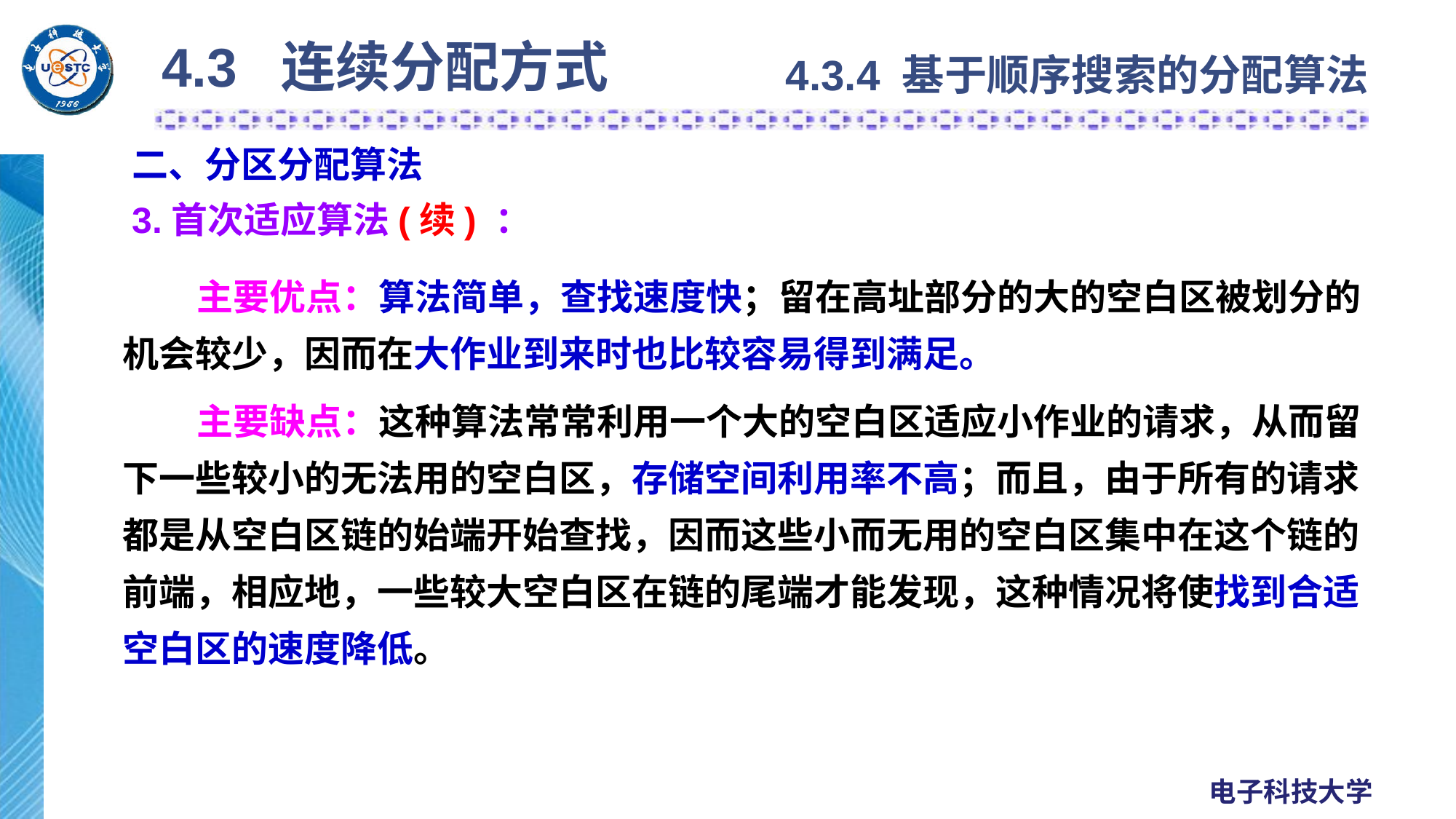

4.3  连续分配方式
4.3.4 基于顺序搜索的分配算法
二、分区分配算法
3.首次适应算法(续) ：

        主要优点：算法简单，查找速度快；留在高址部分的大的空白区被划分的机会较少，因而在大作业到来时也比较容易得到满足。
        主要缺点：这种算法常常利用一个大的空白区适应小作业的请求，从而留下一些较小的无法用的空白区，存储空间利用率不高；而且，由于所有的请求都是从空白区链的始端开始查找，因而这些小而无用的空白区集中在这个链的前端，相应地，一些较大空白区在链的尾端才能发现，这种情况将使找到合适空白区的速度降低。